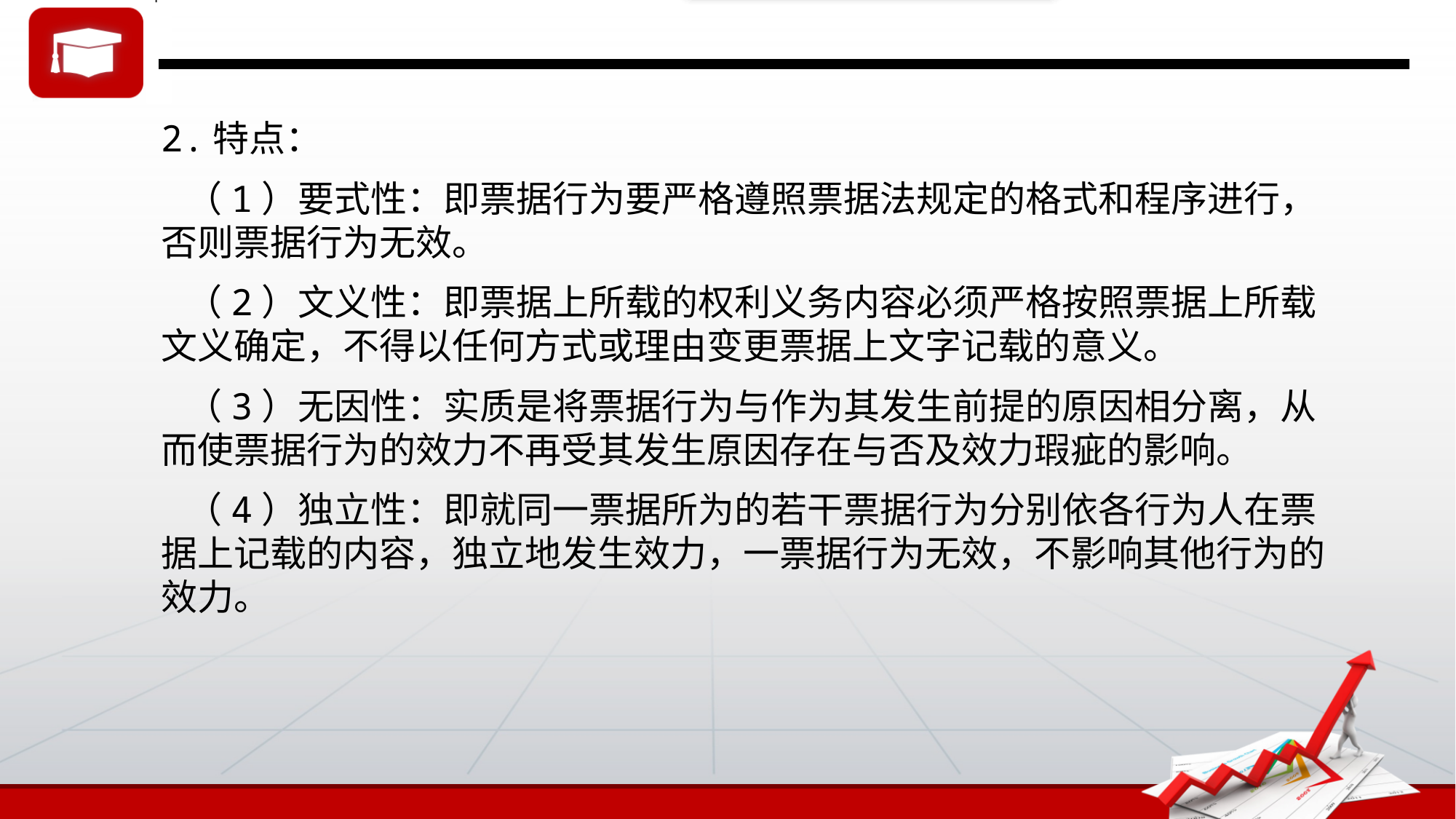

2.特点：
  （1）要式性：即票据行为要严格遵照票据法规定的格式和程序进行，否则票据行为无效。
  （2）文义性：即票据上所载的权利义务内容必须严格按照票据上所载文义确定，不得以任何方式或理由变更票据上文字记载的意义。
  （3）无因性：实质是将票据行为与作为其发生前提的原因相分离，从而使票据行为的效力不再受其发生原因存在与否及效力瑕疵的影响。
  （4）独立性：即就同一票据所为的若干票据行为分别依各行为人在票据上记载的内容，独立地发生效力，一票据行为无效，不影响其他行为的效力。